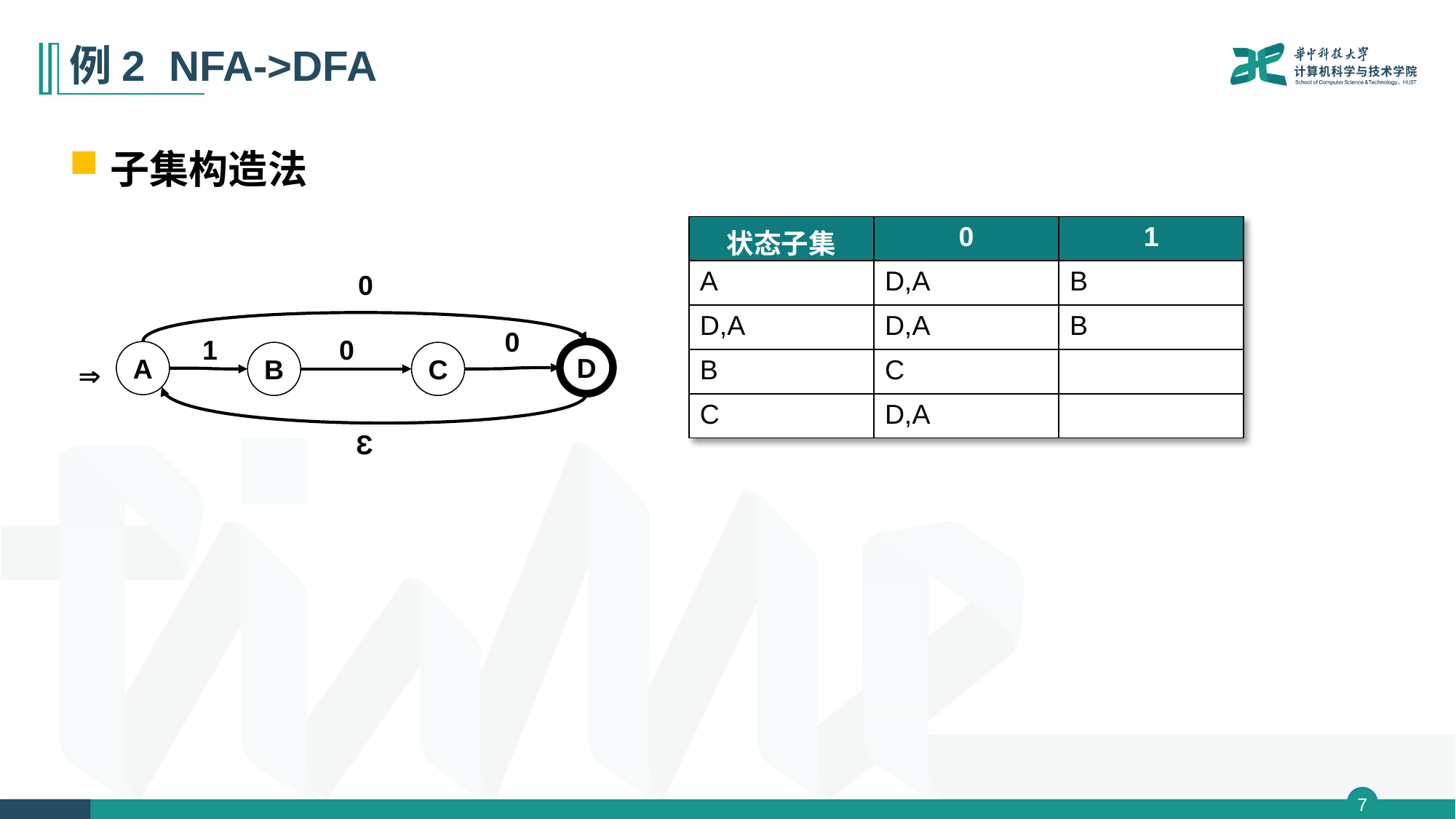

# 例2  NFA->DFA
子集构造法
| 状态子集 | 0 | 1 |
| --- | --- | --- |
| A | D,A | B |
| D,A | D,A | B |
| B | C |  |
| C | D,A |  |
0
0
1
0
A
D
B
C
⇒
Ɛ